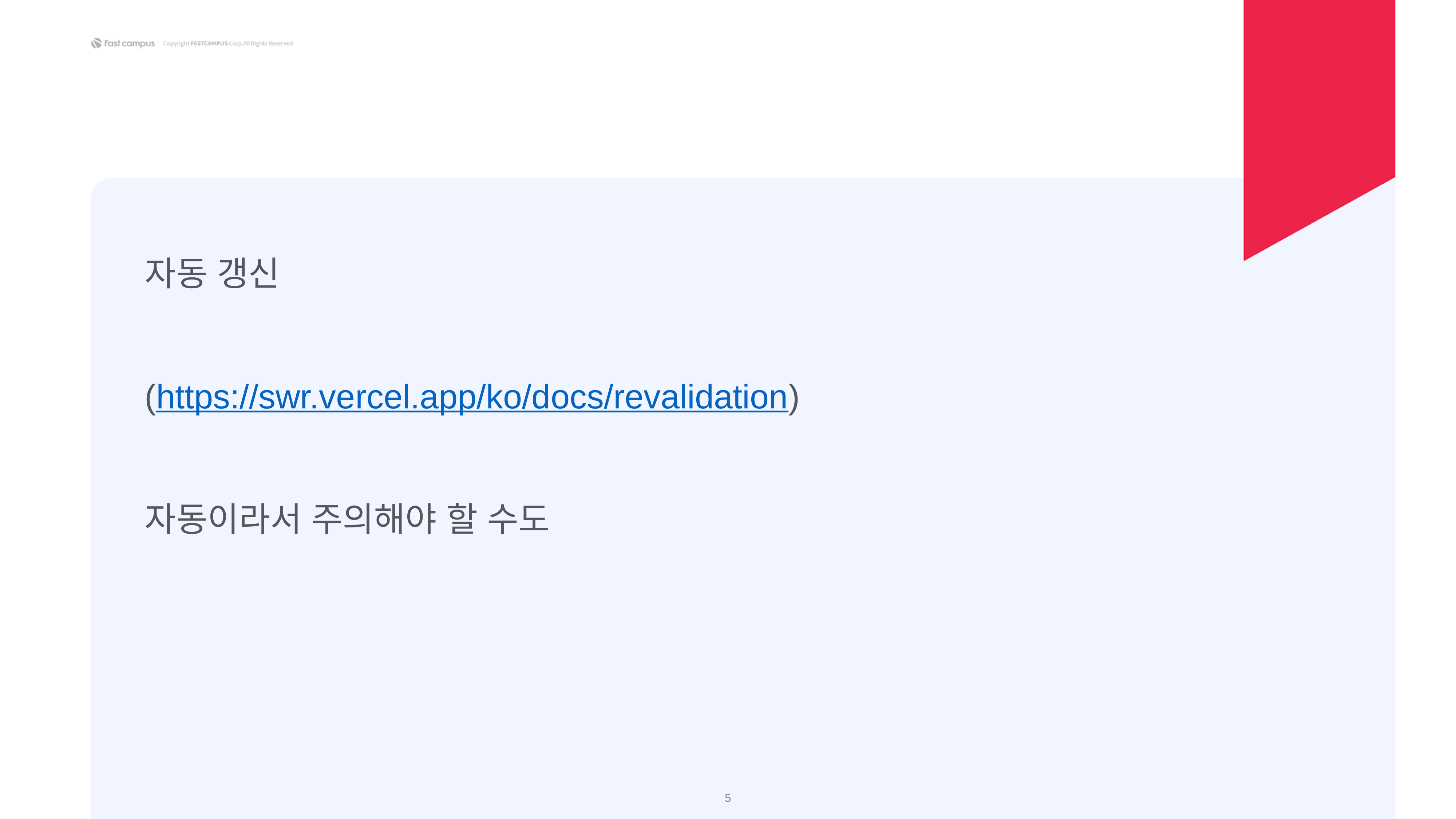

자동 갱신

(https://swr.vercel.app/ko/docs/revalidation)

자동이라서 주의해야 할 수도
5